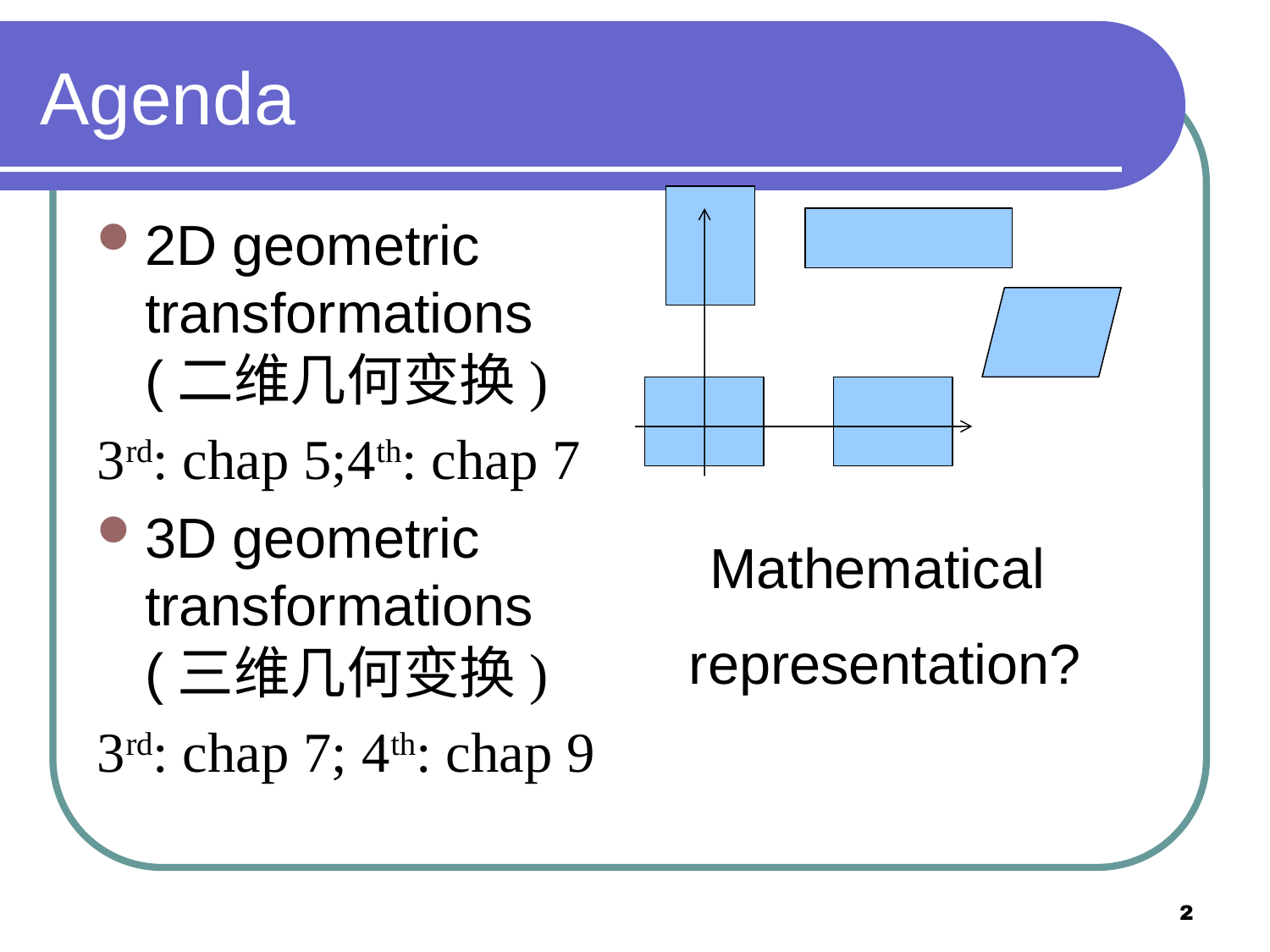

# Agenda

2D geometric transformations (二维几何变换)
3rd: chap 5;4th: chap 7
3D geometric transformations (三维几何变换)
3rd: chap 7; 4th: chap 9

Mathematical
representation?
2